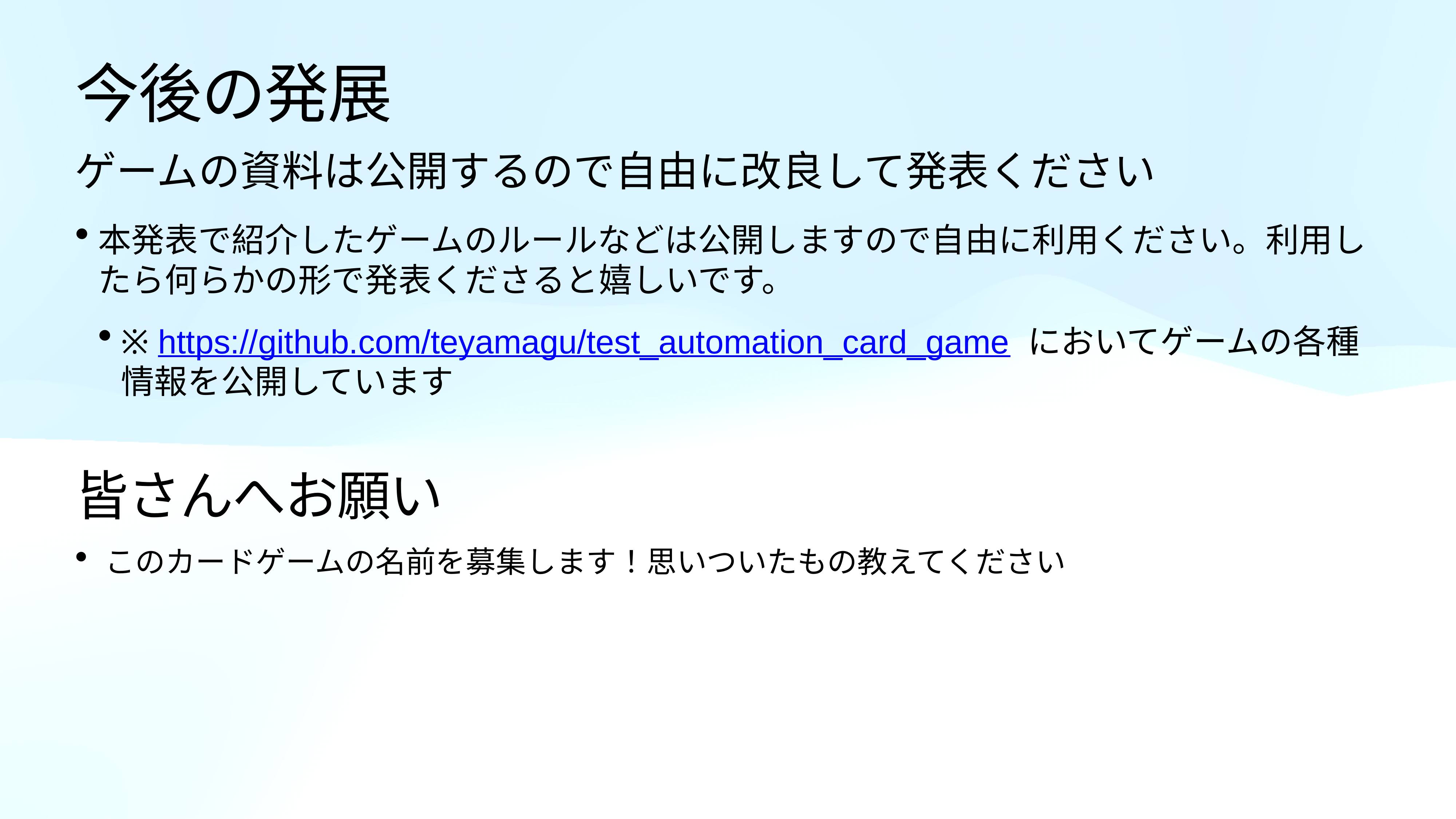

# 今後の発展
ゲームの資料は公開するので自由に改良して発表ください
本発表で紹介したゲームのルールなどは公開しますので自由に利用ください。利用したら何らかの形で発表くださると嬉しいです。
※ https://github.com/teyamagu/test_automation_card_game においてゲームの各種情報を公開しています
皆さんへお願い
このカードゲームの名前を募集します！思いついたもの教えてください